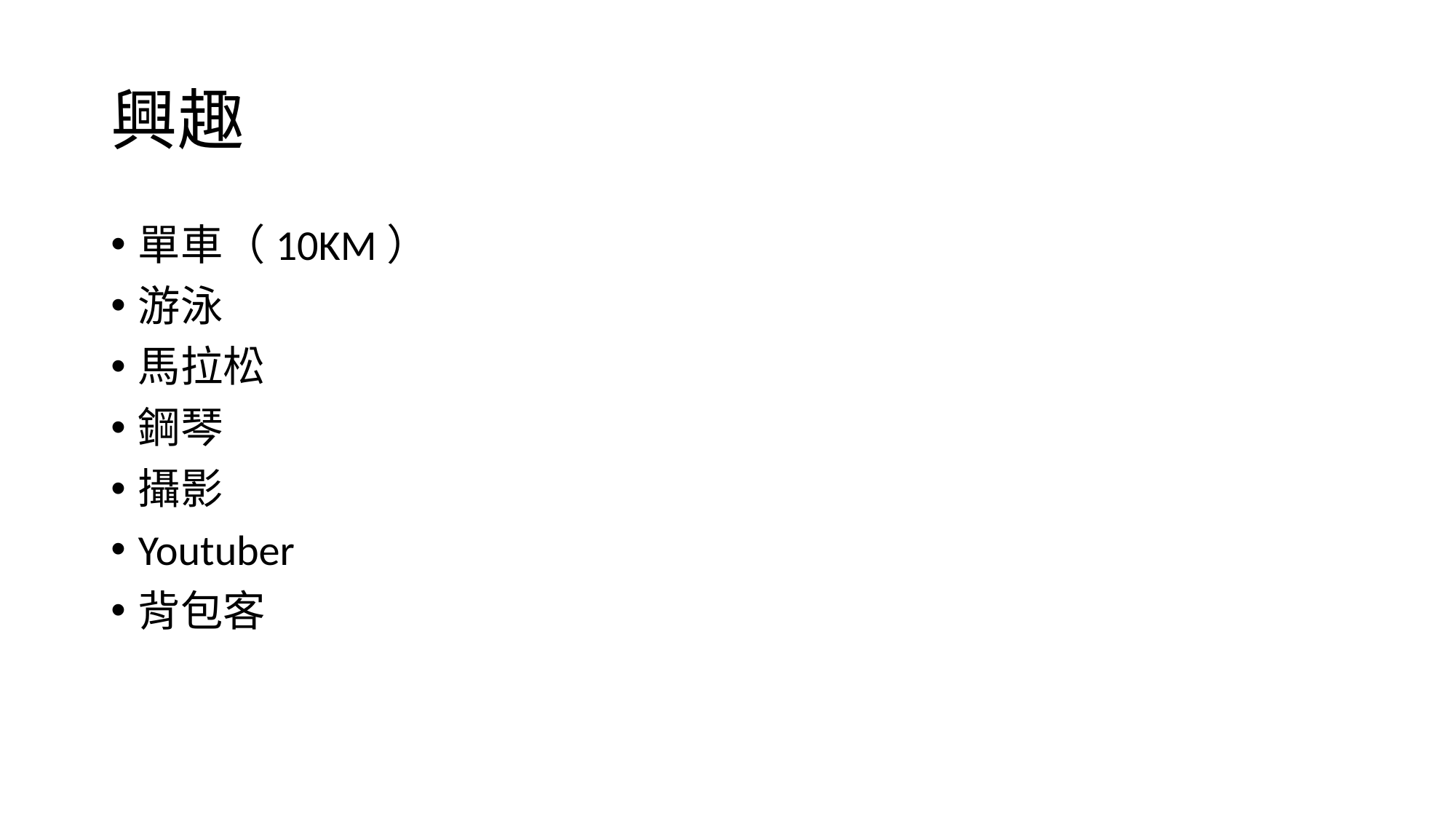

# 興趣
單車（10KM）
游泳
馬拉松
鋼琴
攝影
Youtuber
背包客